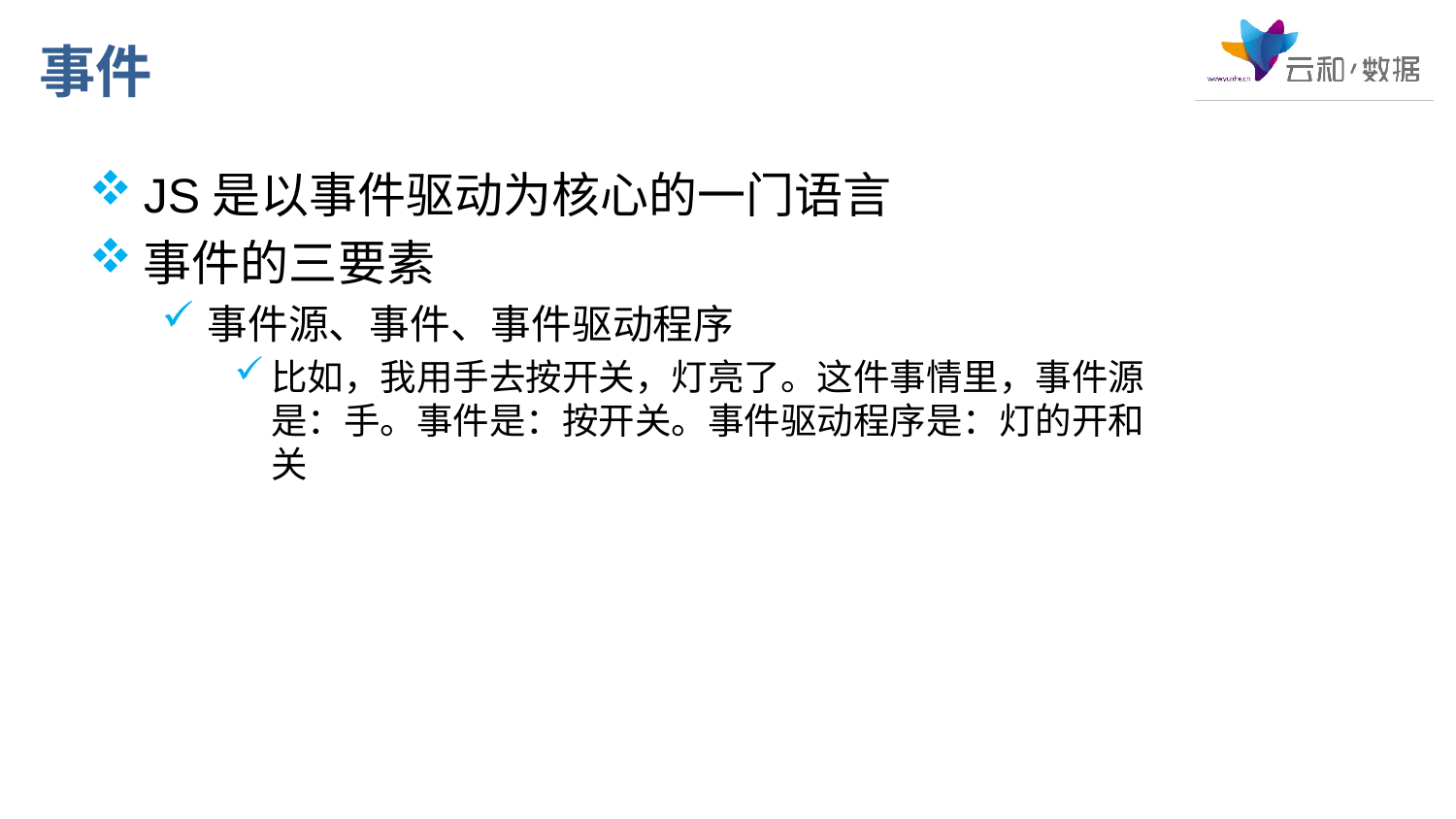

# 事件
JS是以事件驱动为核心的一门语言
事件的三要素
事件源、事件、事件驱动程序
比如，我用手去按开关，灯亮了。这件事情里，事件源是：手。事件是：按开关。事件驱动程序是：灯的开和关
4